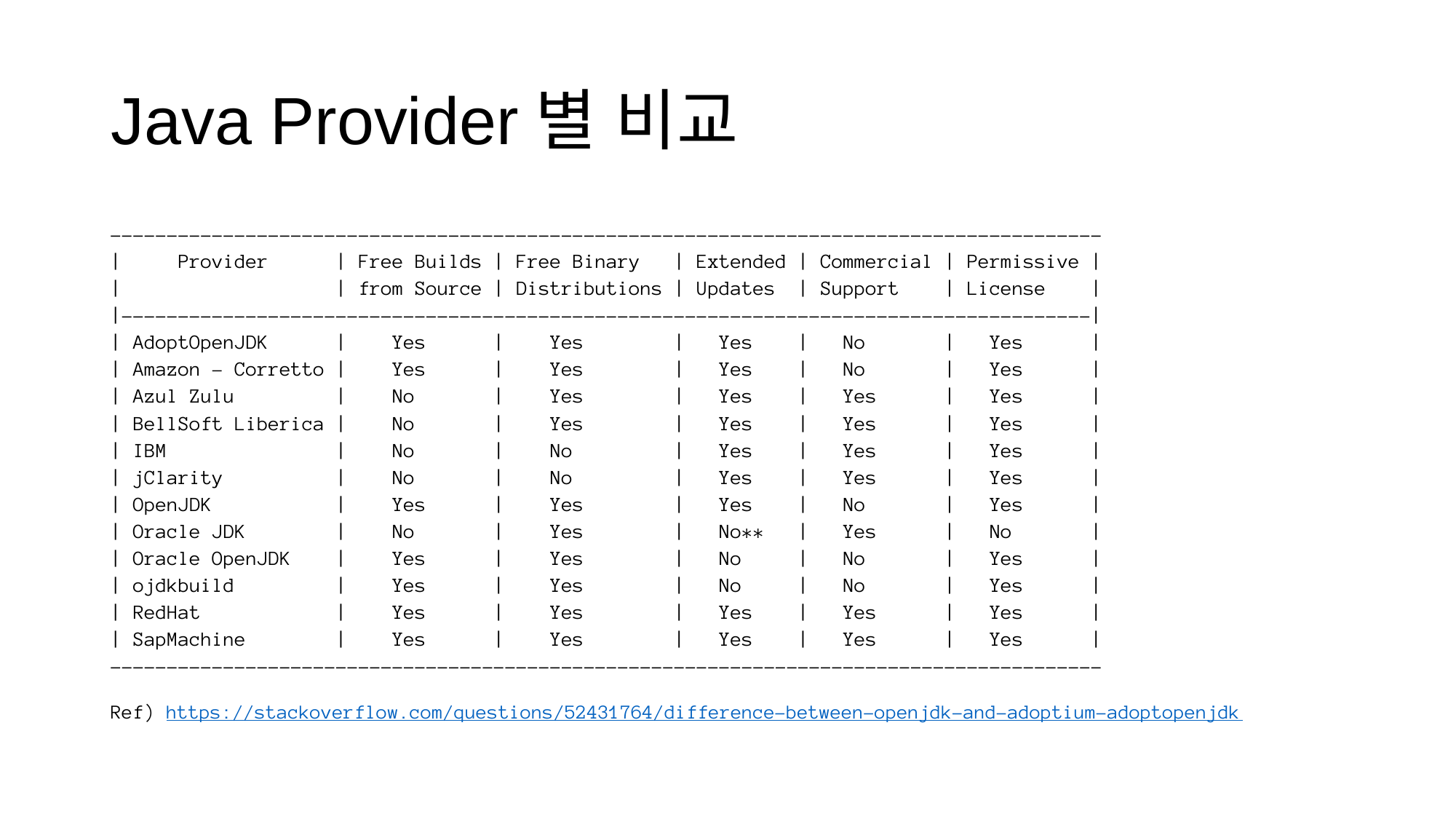

# Java Provider별 비교
----------------------------------------------------------------------------------------
|     Provider      | Free Builds | Free Binary   | Extended | Commercial | Permissive |
|                   | from Source | Distributions | Updates  | Support    | License    |
|--------------------------------------------------------------------------------------|
| AdoptOpenJDK      |    Yes      |    Yes        |   Yes    |   No       |   Yes      |
| Amazon – Corretto |    Yes      |    Yes        |   Yes    |   No       |   Yes      |
| Azul Zulu         |    No       |    Yes        |   Yes    |   Yes      |   Yes      |
| BellSoft Liberica |    No       |    Yes        |   Yes    |   Yes      |   Yes      |
| IBM               |    No       |    No         |   Yes    |   Yes      |   Yes      |
| jClarity          |    No       |    No         |   Yes    |   Yes      |   Yes      |
| OpenJDK           |    Yes      |    Yes        |   Yes    |   No       |   Yes      |
| Oracle JDK        |    No       |    Yes        |   No**   |   Yes      |   No       |
| Oracle OpenJDK    |    Yes      |    Yes        |   No     |   No       |   Yes      |
| ojdkbuild         |    Yes      |    Yes        |   No     |   No       |   Yes      |
| RedHat            |    Yes      |    Yes        |   Yes    |   Yes      |   Yes      |
| SapMachine        |    Yes      |    Yes        |   Yes    |   Yes      |   Yes      |
----------------------------------------------------------------------------------------

Ref) https://stackoverflow.com/questions/52431764/difference-between-openjdk-and-adoptium-adoptopenjdk